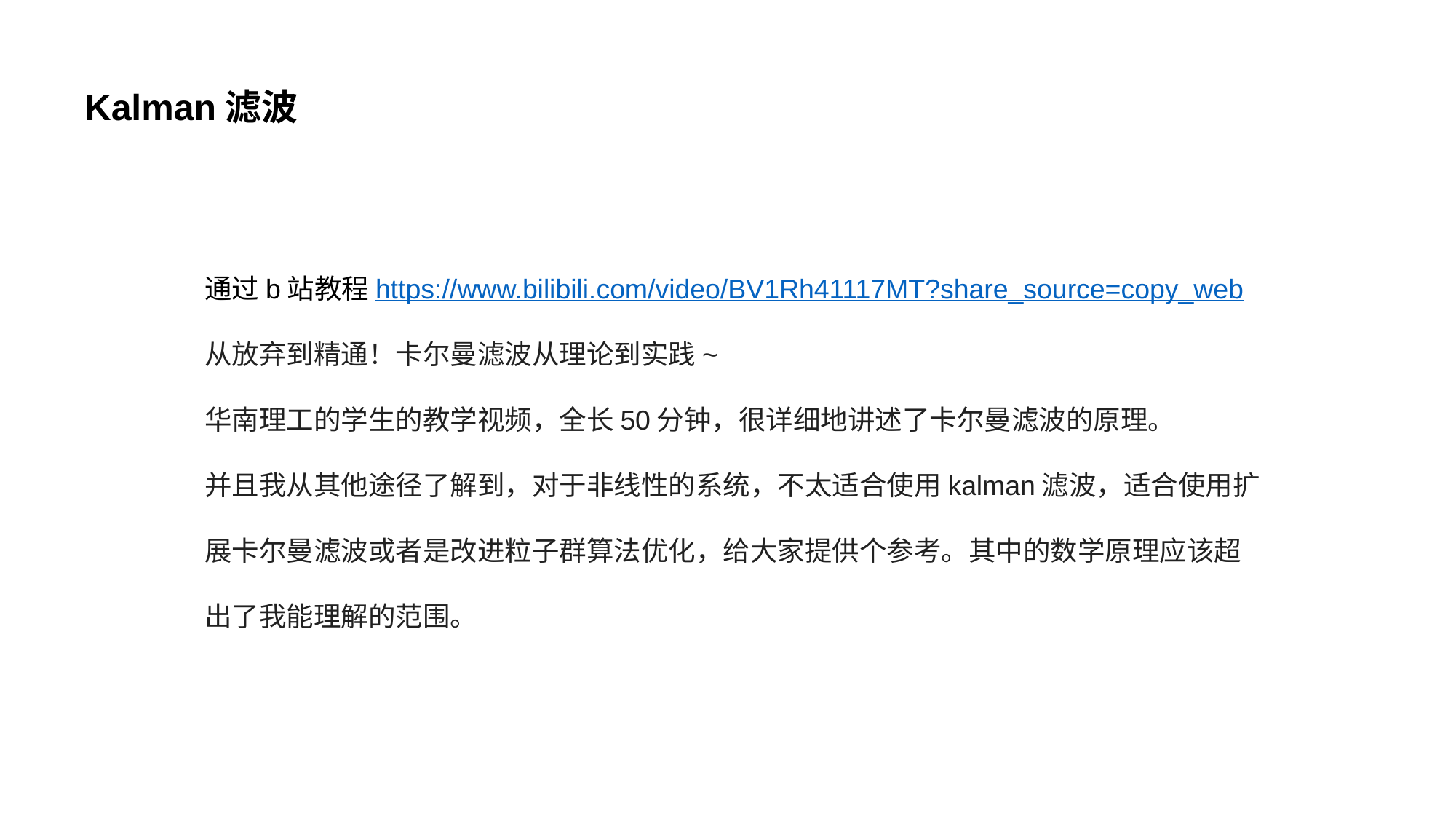

Kalman滤波
通过b站教程https://www.bilibili.com/video/BV1Rh41117MT?share_source=copy_web
从放弃到精通！卡尔曼滤波从理论到实践~
华南理工的学生的教学视频，全长50分钟，很详细地讲述了卡尔曼滤波的原理。
并且我从其他途径了解到，对于非线性的系统，不太适合使用kalman滤波，适合使用扩展卡尔曼滤波或者是改进粒子群算法优化，给大家提供个参考。其中的数学原理应该超出了我能理解的范围。